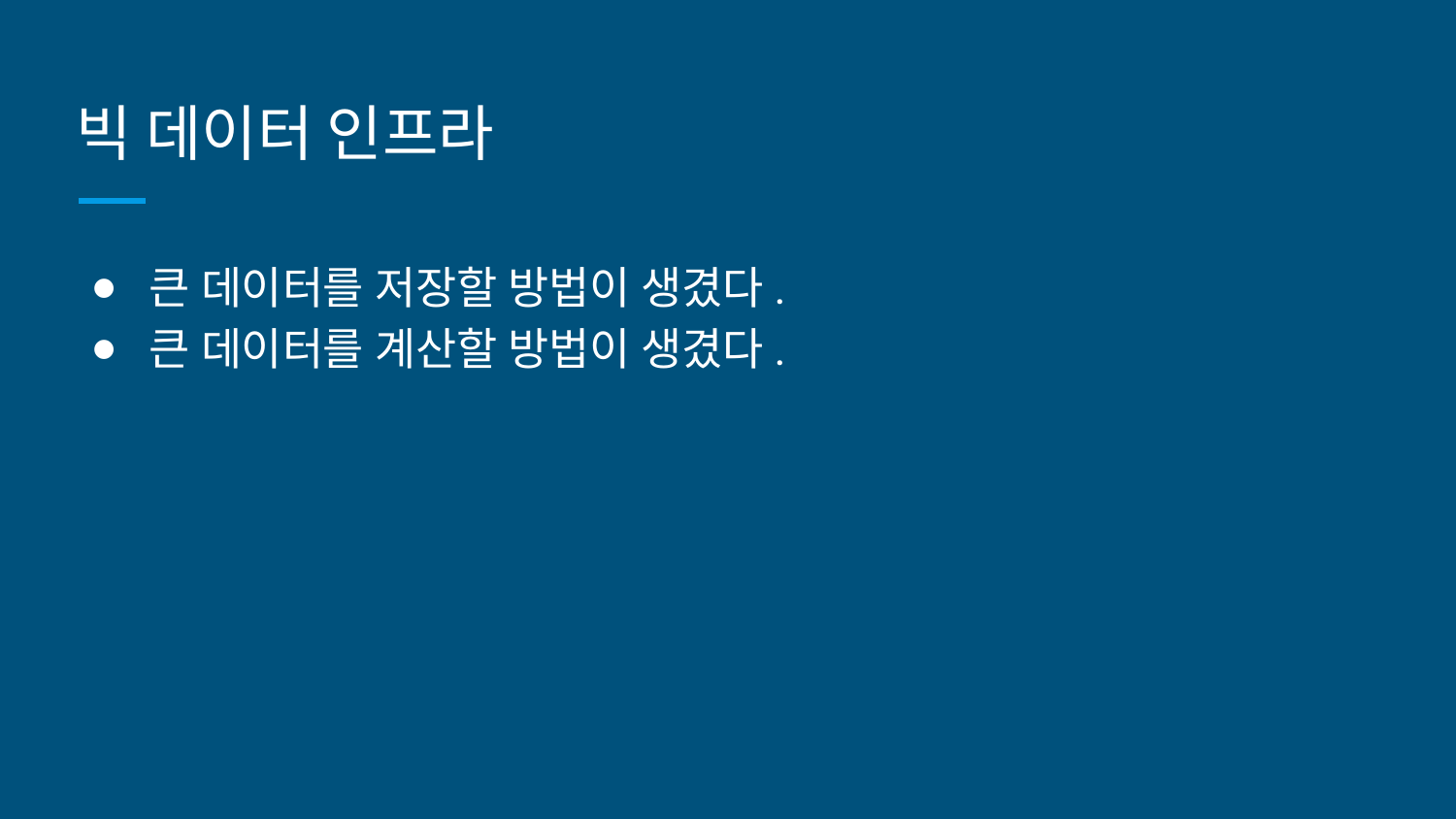

# 빅 데이터 인프라
큰 데이터를 저장할 방법이 생겼다.
큰 데이터를 계산할 방법이 생겼다.